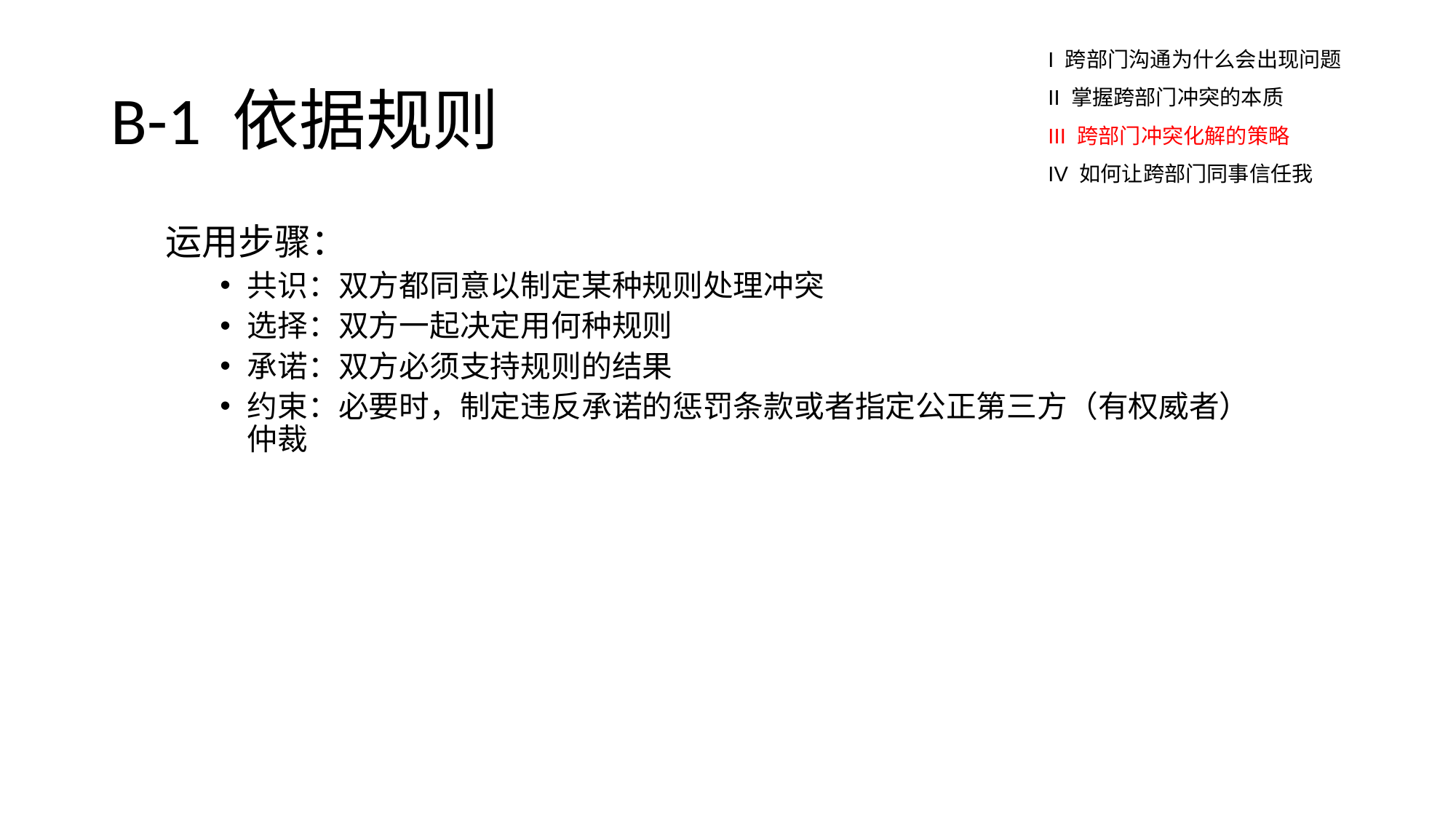

# B-1 依据规则
I 跨部门沟通为什么会出现问题
II 掌握跨部门冲突的本质
III 跨部门冲突化解的策略
IV 如何让跨部门同事信任我
运用步骤：
共识：双方都同意以制定某种规则处理冲突
选择：双方一起决定用何种规则
承诺：双方必须支持规则的结果
约束：必要时，制定违反承诺的惩罚条款或者指定公正第三方（有权威者）仲裁